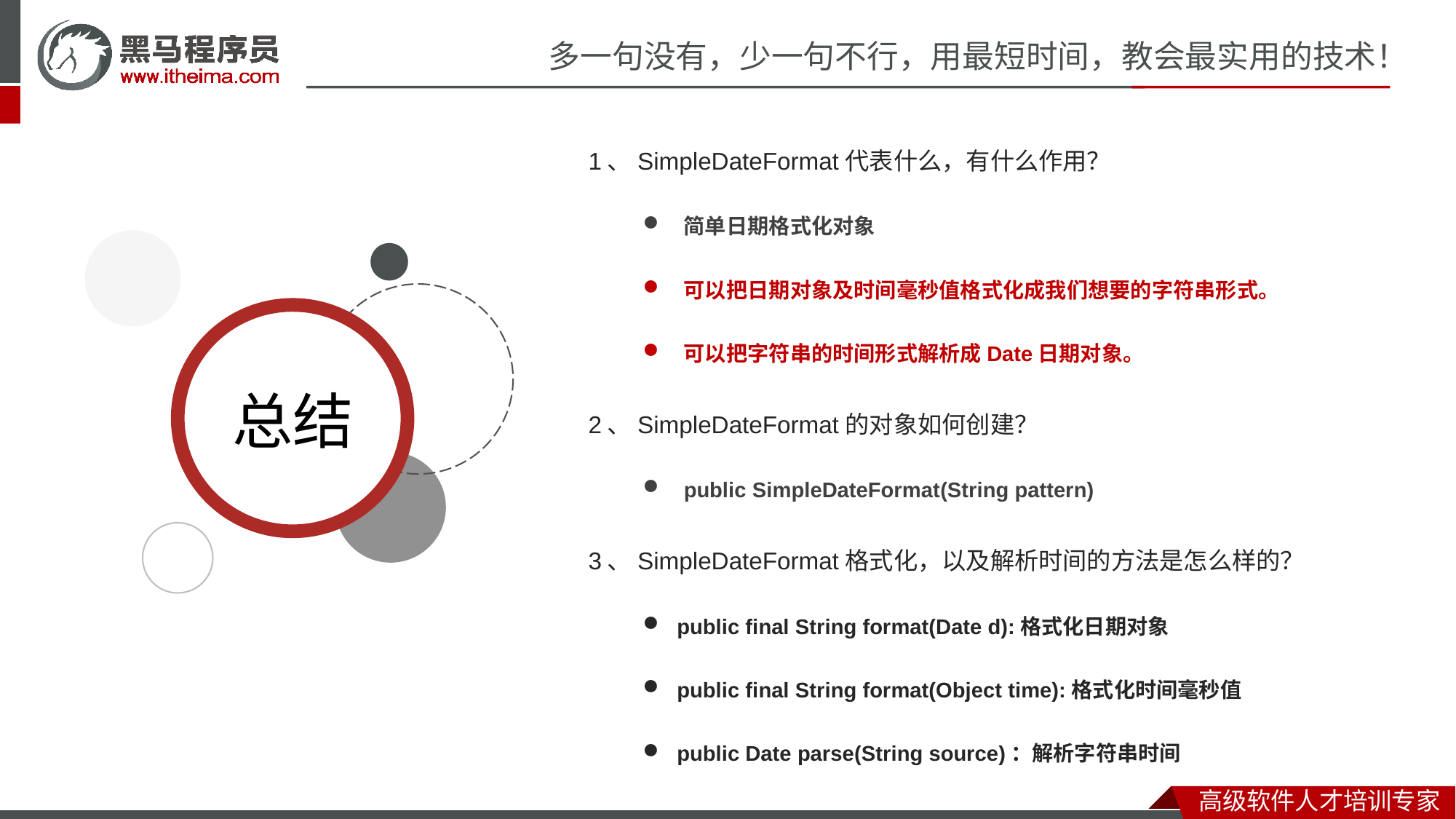

1、SimpleDateFormat代表什么，有什么作用？
简单日期格式化对象
可以把日期对象及时间毫秒值格式化成我们想要的字符串形式。
可以把字符串的时间形式解析成Date日期对象。
2、SimpleDateFormat的对象如何创建？
public SimpleDateFormat​(String pattern)
3、SimpleDateFormat格式化，以及解析时间的方法是怎么样的？
public final String format(Date d):格式化日期对象
public final String format(Object time):格式化时间毫秒值
public Date parse​(String source)：解析字符串时间